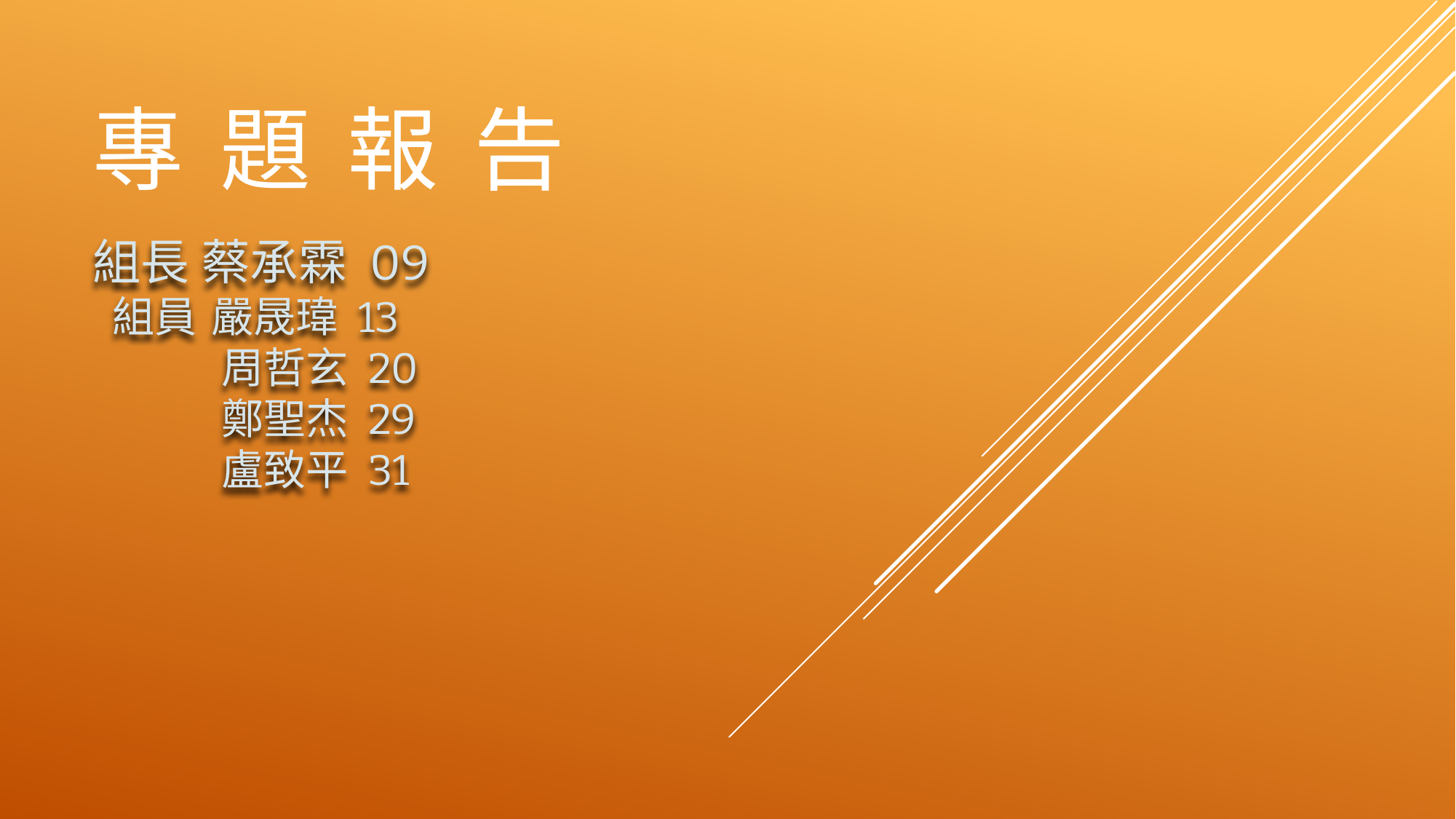

# 專題報告
組長	蔡承霖 09
 組員	 嚴晟瑋 13
	 周哲玄 20
 鄭聖杰 29
 盧致平 31